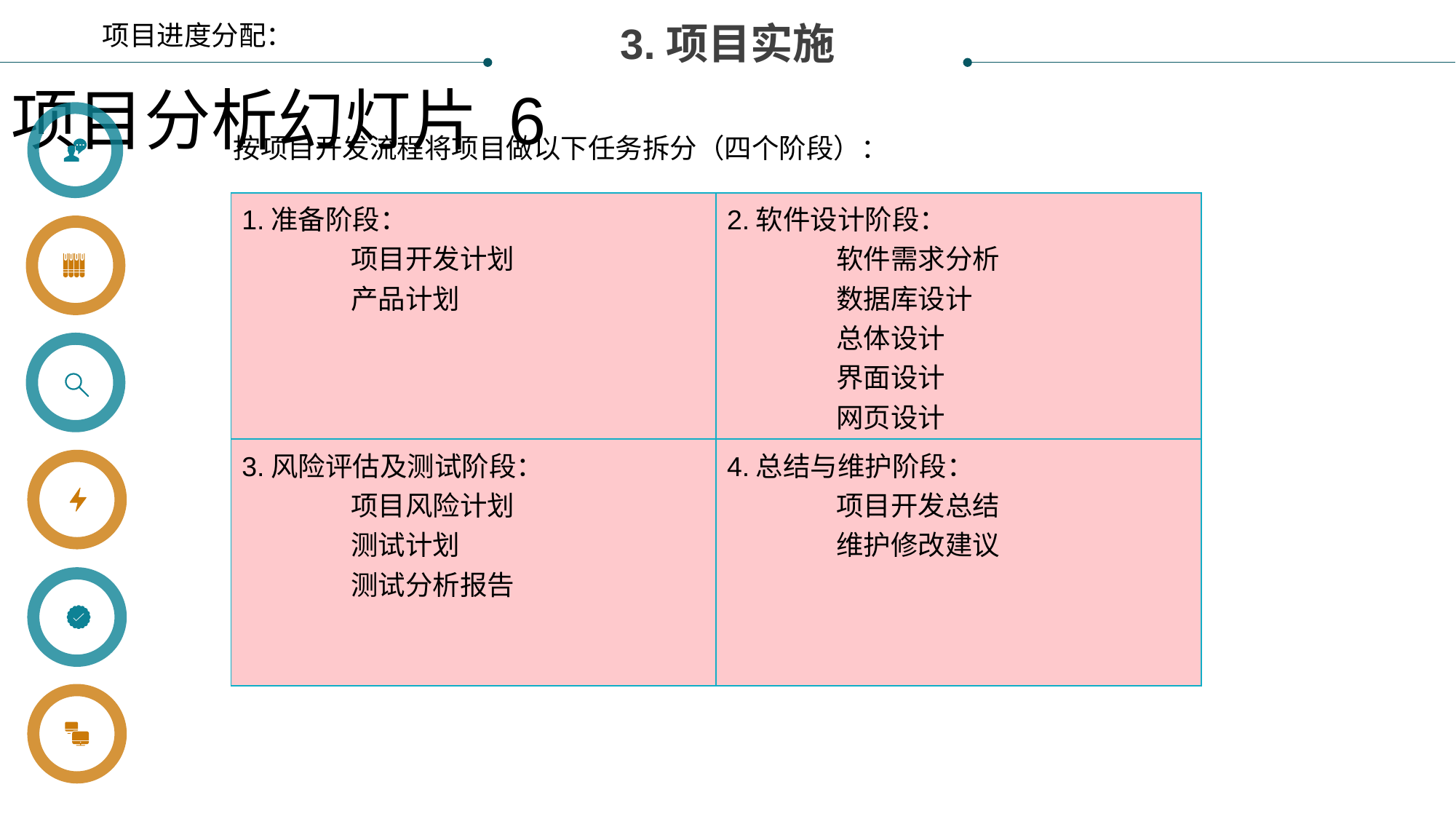

项目进度分配：
3.项目实施
项目分析幻灯片 6

按项目开发流程将项目做以下任务拆分（四个阶段）：

| 1.准备阶段： 项目开发计划 产品计划 | 2.软件设计阶段： 软件需求分析 数据库设计 总体设计 界面设计 网页设计 操作手册 |
| --- | --- |
| 3.风险评估及测试阶段： 项目风险计划 测试计划 测试分析报告 | 4.总结与维护阶段： 项目开发总结 维护修改建议 |